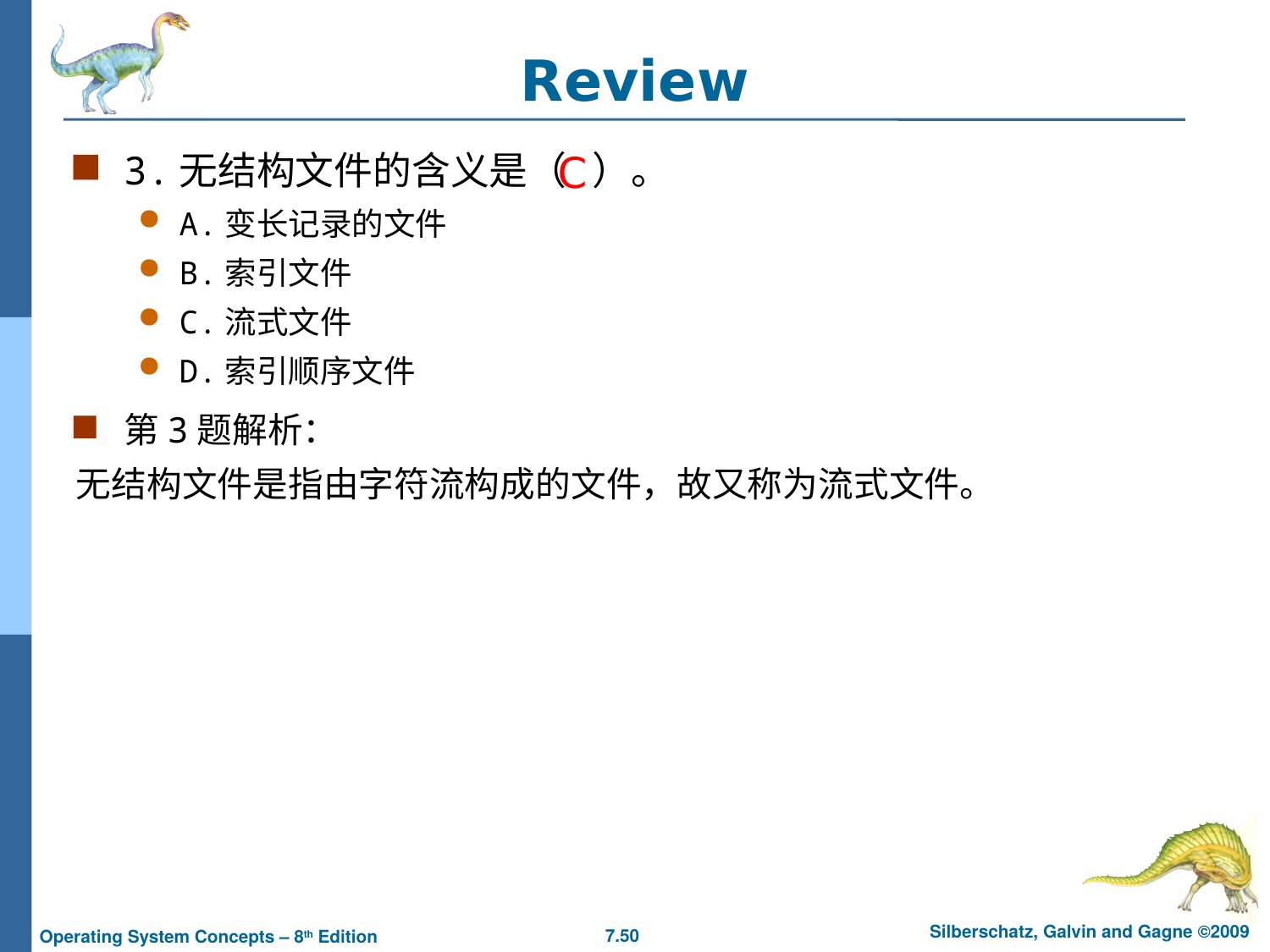

# Review
3.无结构文件的含义是（   ）。
A.变长记录的文件
B.索引文件
C.流式文件
D.索引顺序文件
C
第3题解析：
无结构文件是指由字符流构成的文件，故又称为流式文件。